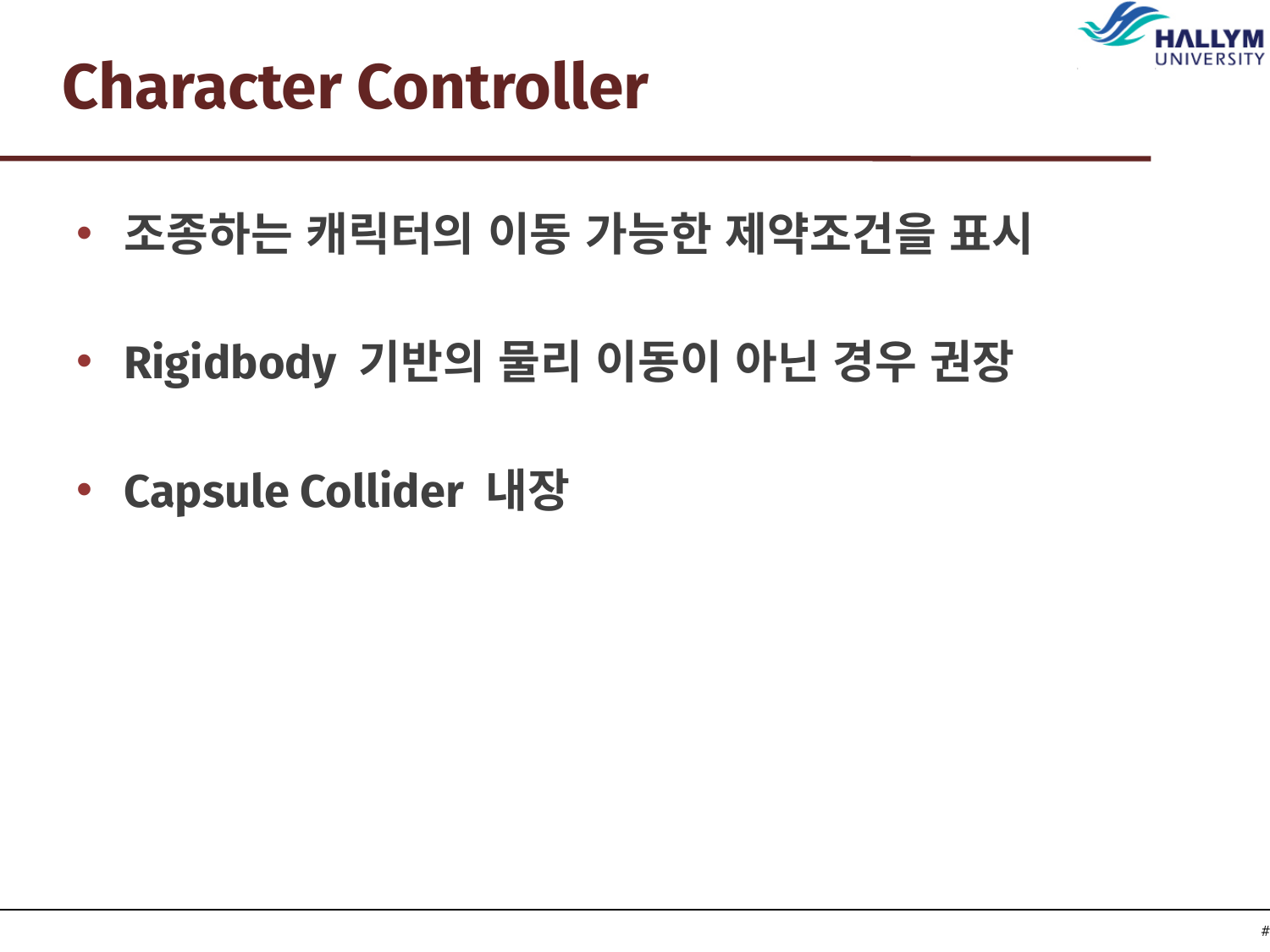

# Character Controller
조종하는 캐릭터의 이동 가능한 제약조건을 표시

Rigidbody 기반의 물리 이동이 아닌 경우 권장

Capsule Collider 내장